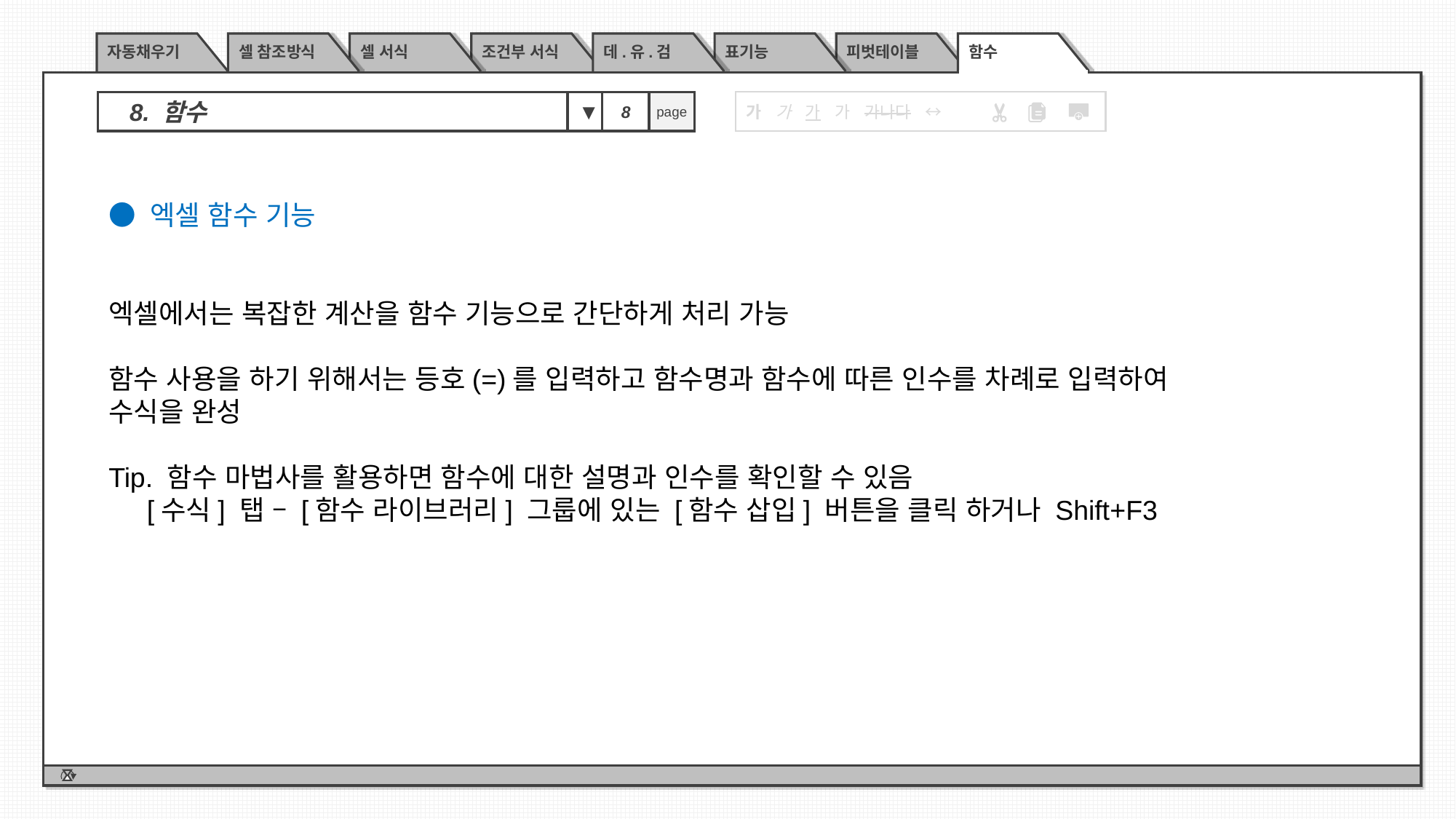

자동채우기
셀 참조방식
셀 서식
조건부 서식
데.유.검

표기능
피벗테이블
함수

8. 함수
▼
8
page
가   가   가   가   가나다   ↔

● 엑셀 함수 기능

엑셀에서는 복잡한 계산을 함수 기능으로 간단하게 처리 가능

함수 사용을 하기 위해서는 등호(=)를 입력하고 함수명과 함수에 따른 인수를 차례로 입력하여
수식을 완성

Tip. 함수 마법사를 활용하면 함수에 대한 설명과 인수를 확인할 수 있음
     [수식] 탭 – [함수 라이브러리] 그룹에 있는 [함수 삽입] 버튼을 클릭 하거나 Shift+F3